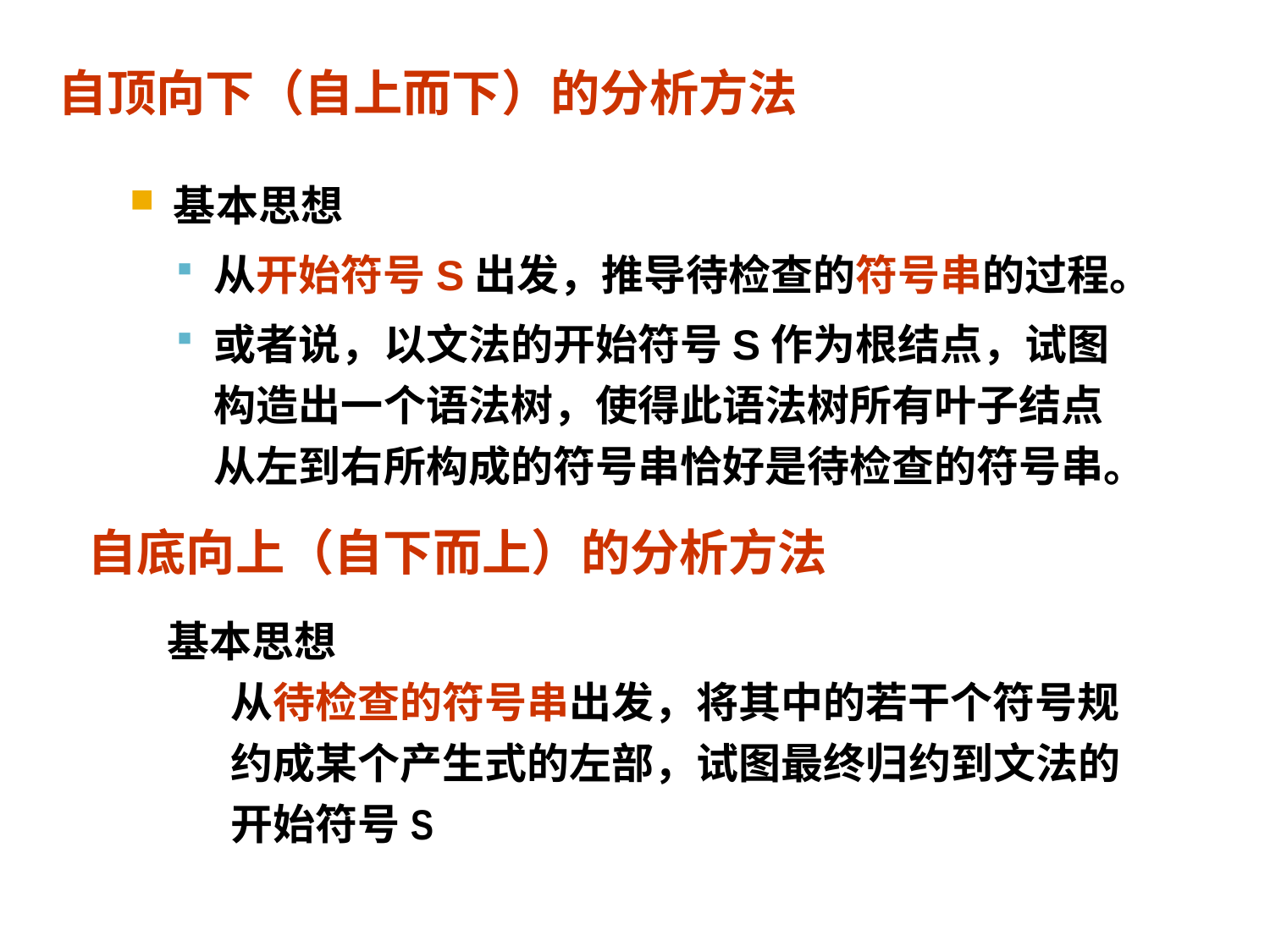

自顶向下（自上而下）的分析方法
基本思想
从开始符号S出发，推导待检查的符号串的过程。
或者说，以文法的开始符号S作为根结点，试图构造出一个语法树，使得此语法树所有叶子结点从左到右所构成的符号串恰好是待检查的符号串。
自底向上（自下而上）的分析方法
基本思想
从待检查的符号串出发，将其中的若干个符号规约成某个产生式的左部，试图最终归约到文法的开始符号S